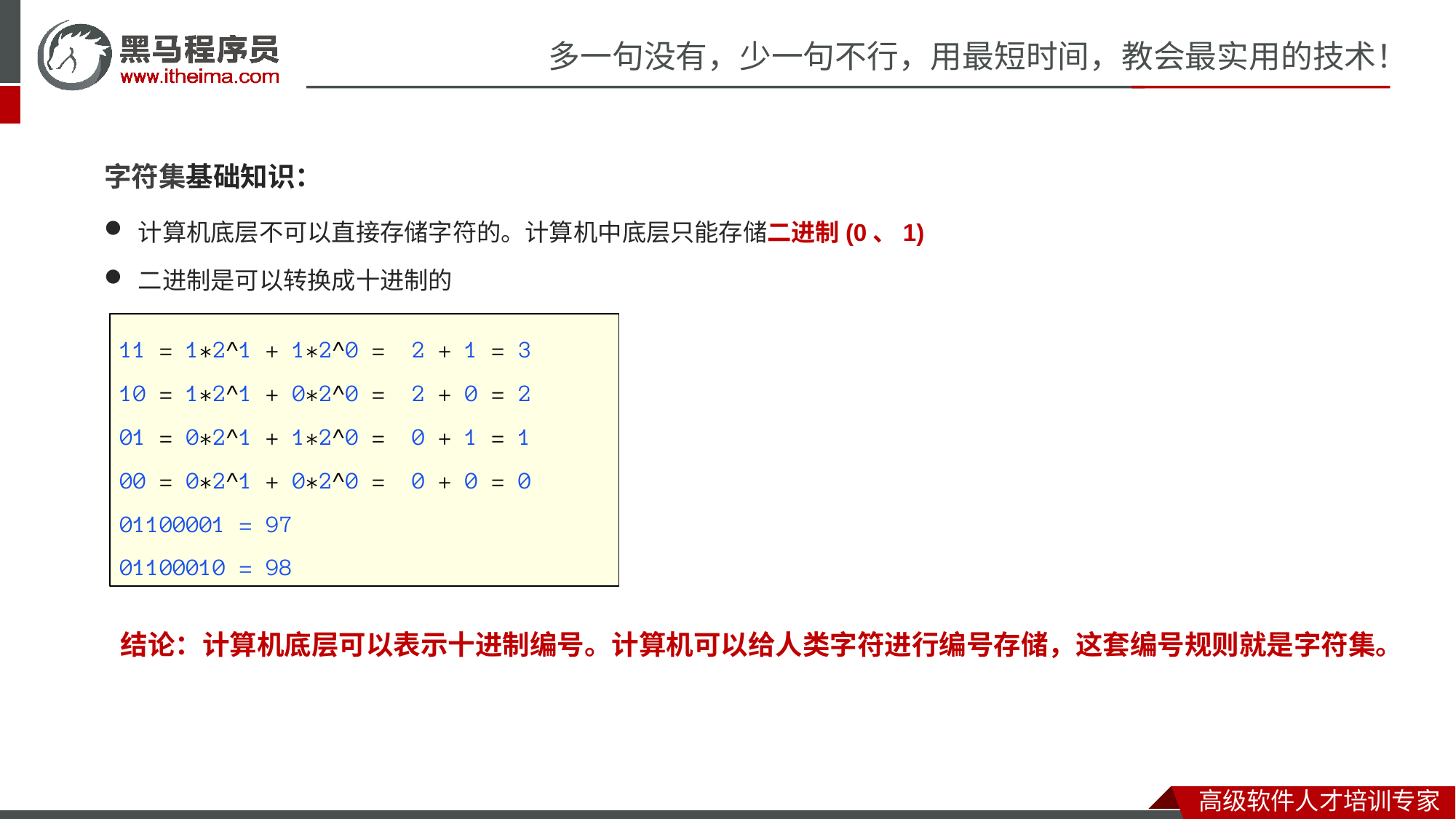

字符集基础知识：
计算机底层不可以直接存储字符的。计算机中底层只能存储二进制(0、1)
二进制是可以转换成十进制的

11 = 1*2^1 + 1*2^0 =  2 + 1 = 3
10 = 1*2^1 + 0*2^0 =  2 + 0 = 2
01 = 0*2^1 + 1*2^0 =  0 + 1 = 1
00 = 0*2^1 + 0*2^0 =  0 + 0 = 0
‭01100001‬ = 97
‭01100010‬ = 98
结论：计算机底层可以表示十进制编号。计算机可以给人类字符进行编号存储，这套编号规则就是字符集。